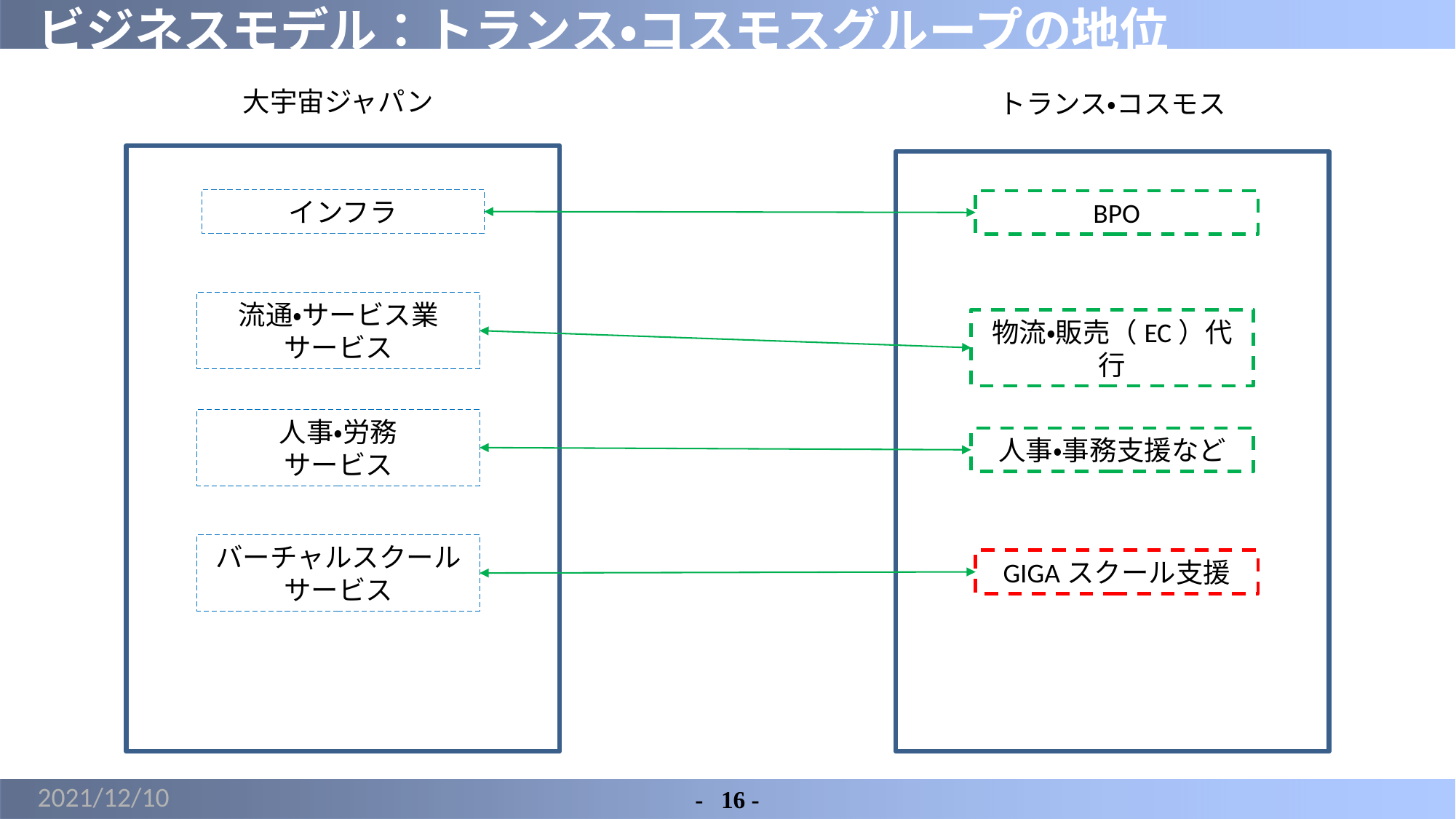

# ビジネスモデル：トランス・コスモスグループの地位
大宇宙ジャパン
トランス・コスモス

インフラ
BPO
流通・サービス業
サービス
物流・販売（EC）代行
人事・労務
サービス
人事・事務支援など
バーチャルスクール
サービス
GIGAスクール支援
2021/12/10
-	16 -